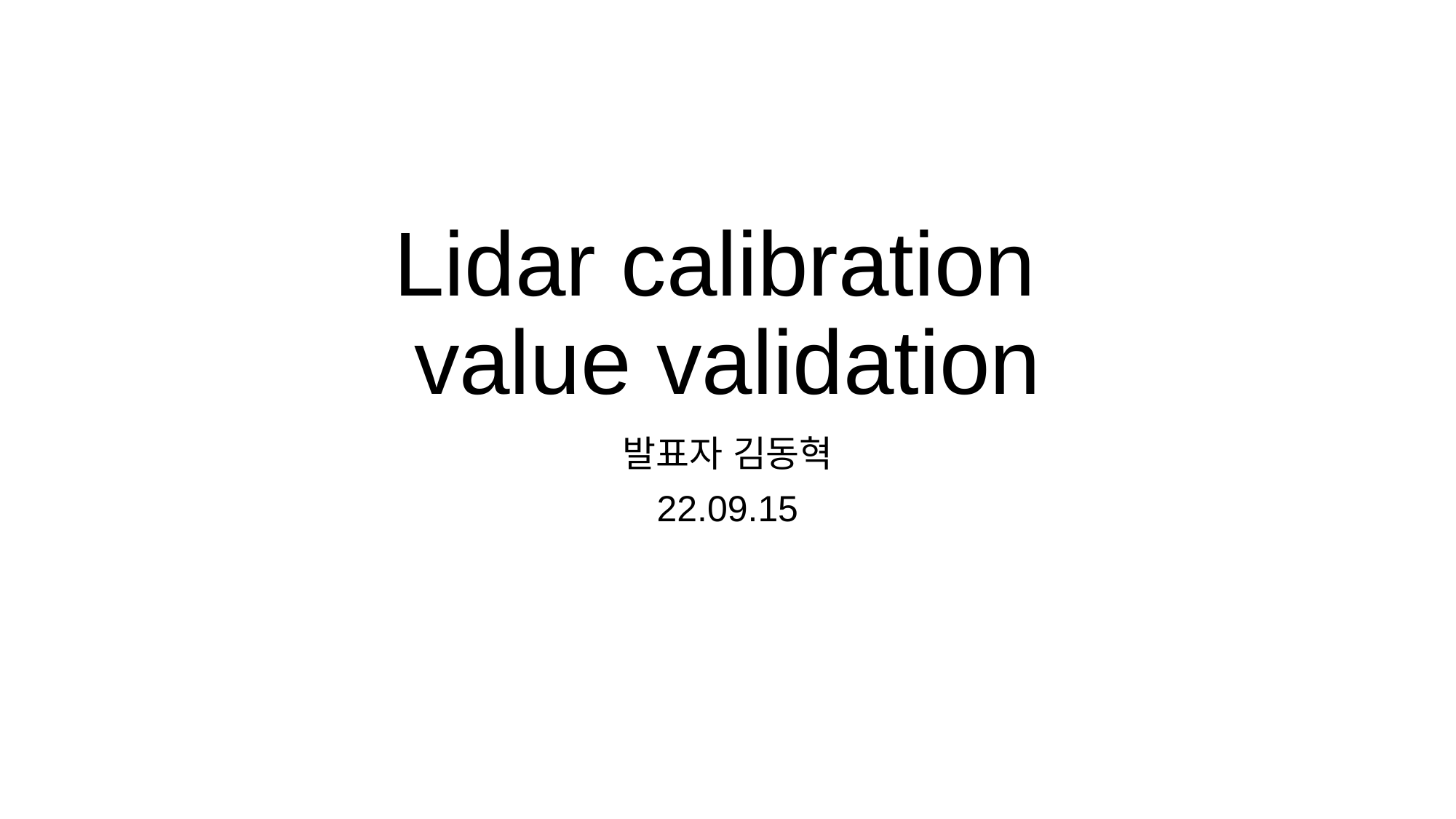

# Lidar calibration value validation
발표자 김동혁
22.09.15